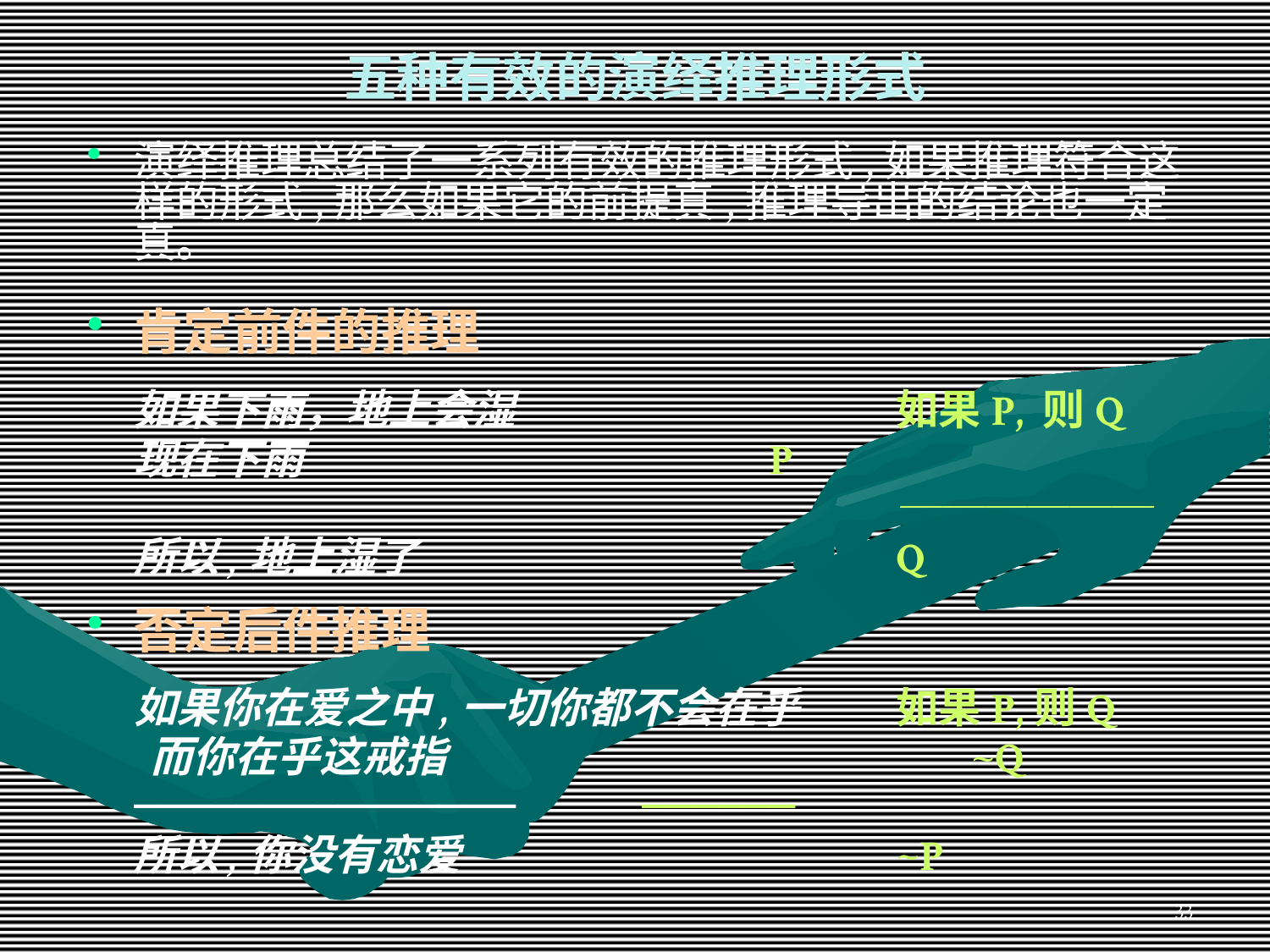

五种有效的演绎推理形式
演绎推理总结了一系列有效的推理形式,如果推理符合这样的形式,那么如果它的前提真,推理导出的结论也一定真。

肯定前件的推理

	如果下雨，地上会湿			如果P, 则Q
	现在下雨  				P
　	──────────			──────
	所以,地上湿了				Q

否定后件推理

	如果你在爱之中,一切你都不会在乎	如果P,则Q
而你在乎这戒指				 ~Q
	───────────────      	──────
	所以,你没有恋爱			 	~P
33